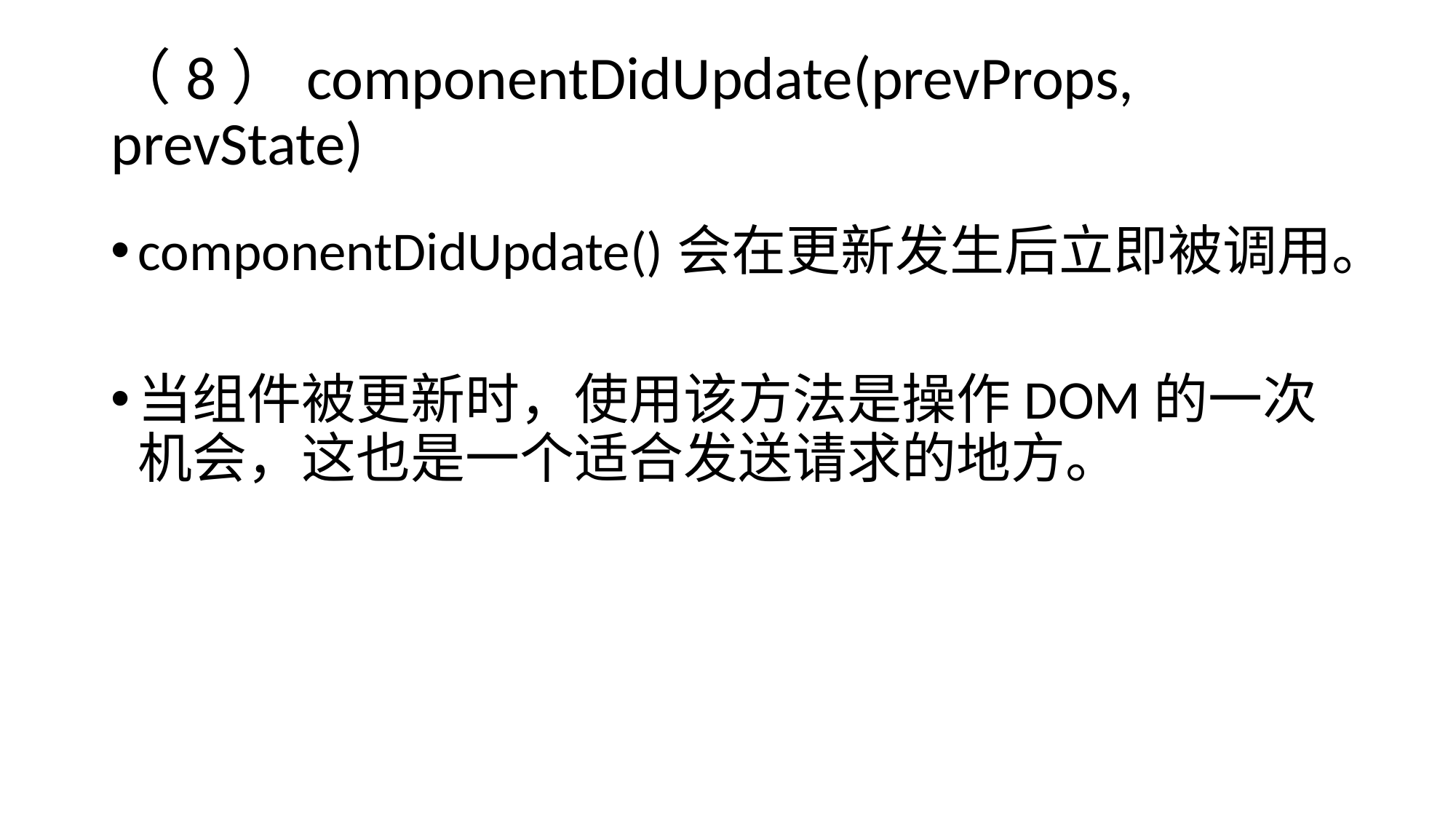

# （8）componentDidUpdate(prevProps, prevState)
componentDidUpdate()会在更新发生后立即被调用。

当组件被更新时，使用该方法是操作DOM的一次机会，这也是一个适合发送请求的地方。